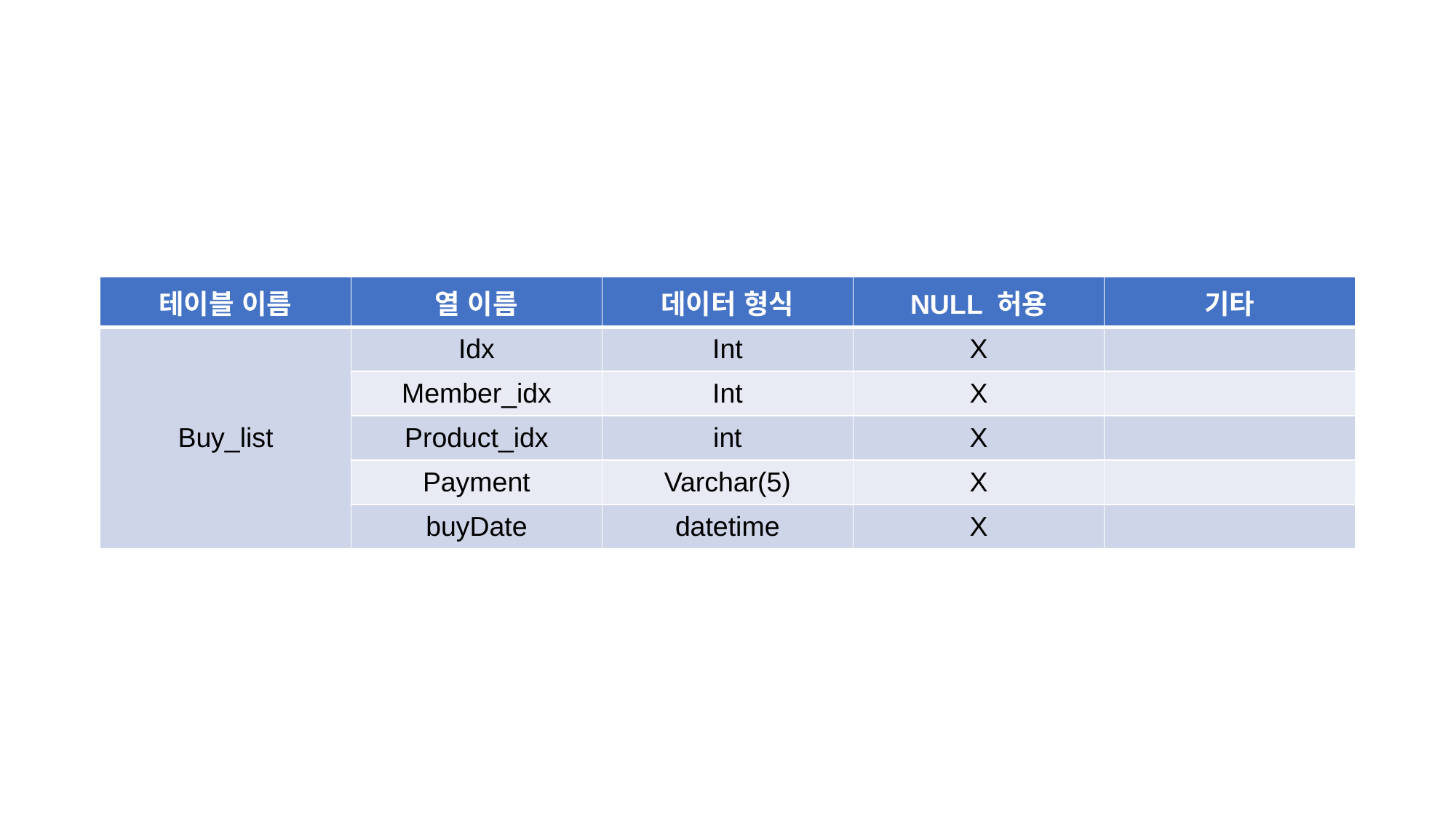

| 테이블 이름 | 열 이름 | 데이터 형식 | NULL 허용 | 기타 |
| --- | --- | --- | --- | --- |
| Buy\_list | Idx | Int | X |  |
|  | Member\_idx | Int | X |  |
|  | Product\_idx | int | X |  |
|  | Payment | Varchar(5) | X |  |
|  | buyDate | datetime | X |  |